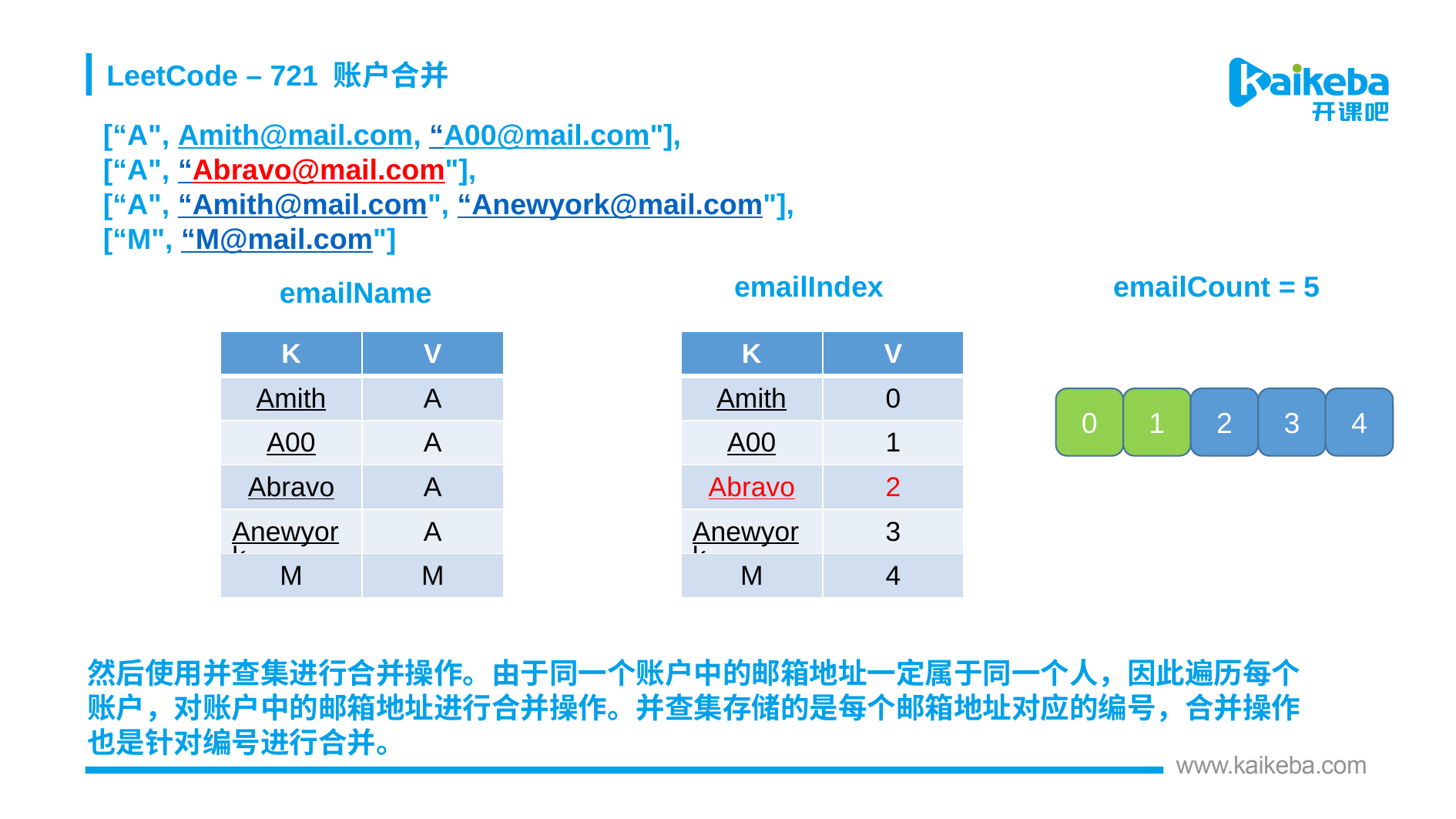

LeetCode – 721 账户合并

[“A", Amith@mail.com, “A00@mail.com"],
[“A", “Abravo@mail.com"],
[“A", “Amith@mail.com", “Anewyork@mail.com"],
[“M", “M@mail.com"]
emailIndex
emailCount = 5
emailName
| K | V |
| --- | --- |
| Amith | A |
| A00 | A |
| Abravo | A |
| Anewyork | A |
| M | M |
| K | V |
| --- | --- |
| Amith | 0 |
| A00 | 1 |
| Abravo | 2 |
| Anewyork | 3 |
| M | 4 |
4
0
1
2
3
然后使用并查集进行合并操作。由于同一个账户中的邮箱地址一定属于同一个人，因此遍历每个账户，对账户中的邮箱地址进行合并操作。并查集存储的是每个邮箱地址对应的编号，合并操作也是针对编号进行合并。